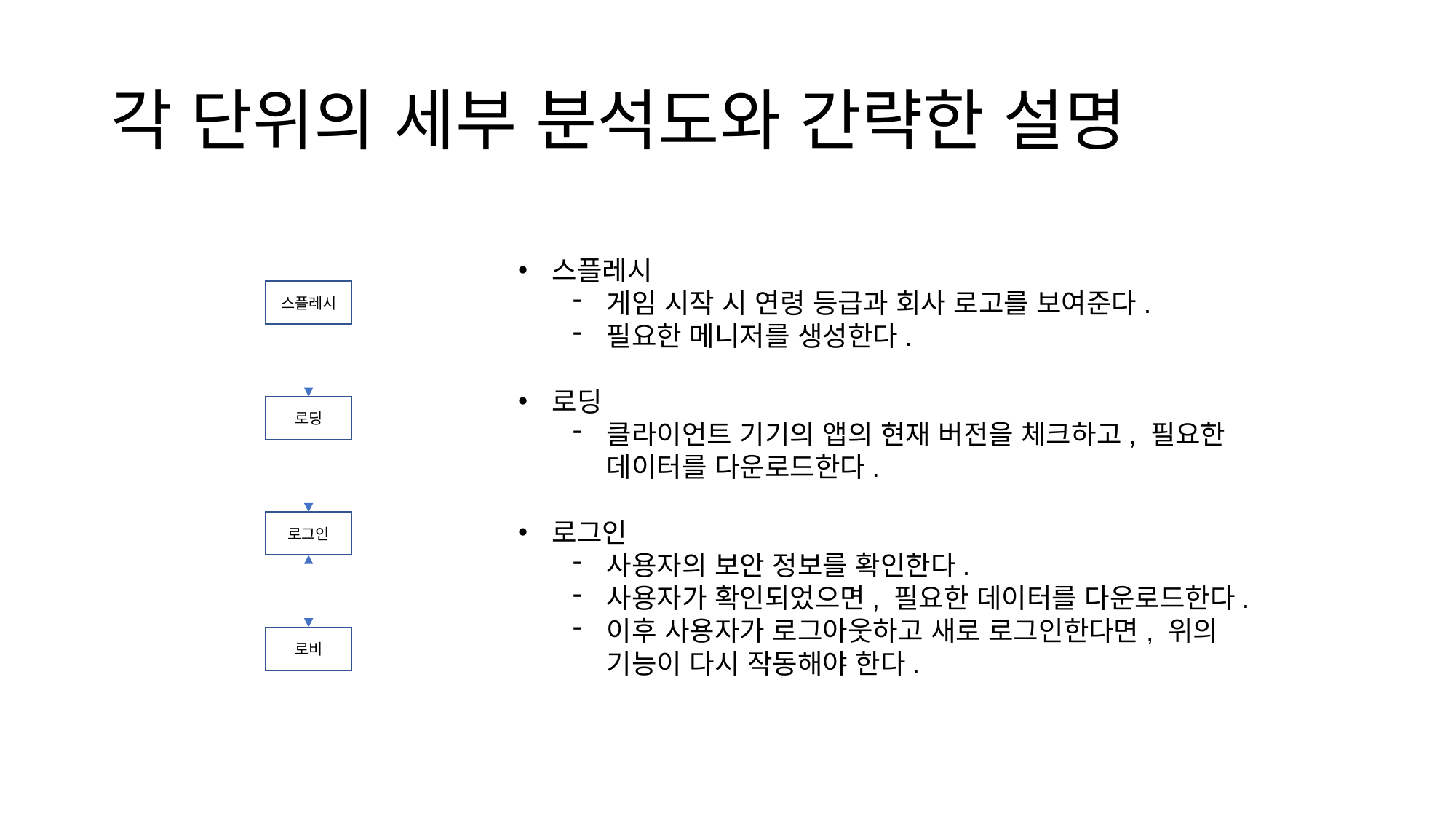

# 각 단위의 세부 분석도와 간략한 설명
스플레시
게임 시작 시 연령 등급과 회사 로고를 보여준다.
필요한 메니저를 생성한다.

로딩
클라이언트 기기의 앱의 현재 버전을 체크하고, 필요한 데이터를 다운로드한다.

로그인
사용자의 보안 정보를 확인한다.
사용자가 확인되었으면, 필요한 데이터를 다운로드한다.
이후 사용자가 로그아웃하고 새로 로그인한다면, 위의 기능이 다시 작동해야 한다.
스플레시
로딩
로그인
로비